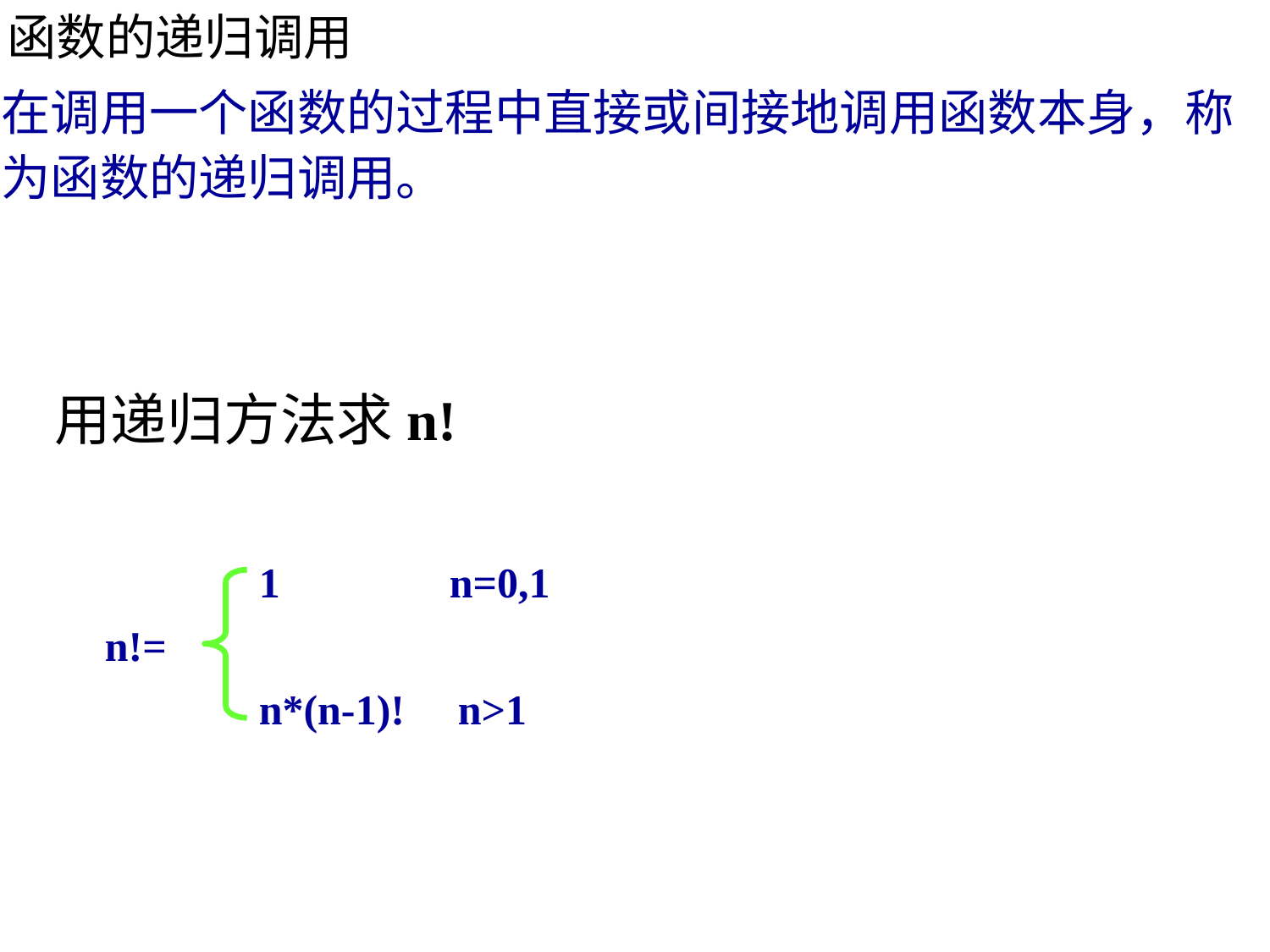

函数的递归调用
在调用一个函数的过程中直接或间接地调用函数本身，称为函数的递归调用。
用递归方法求n!
1                n=0,1

n!=
n*(n-1)!     n>1
37